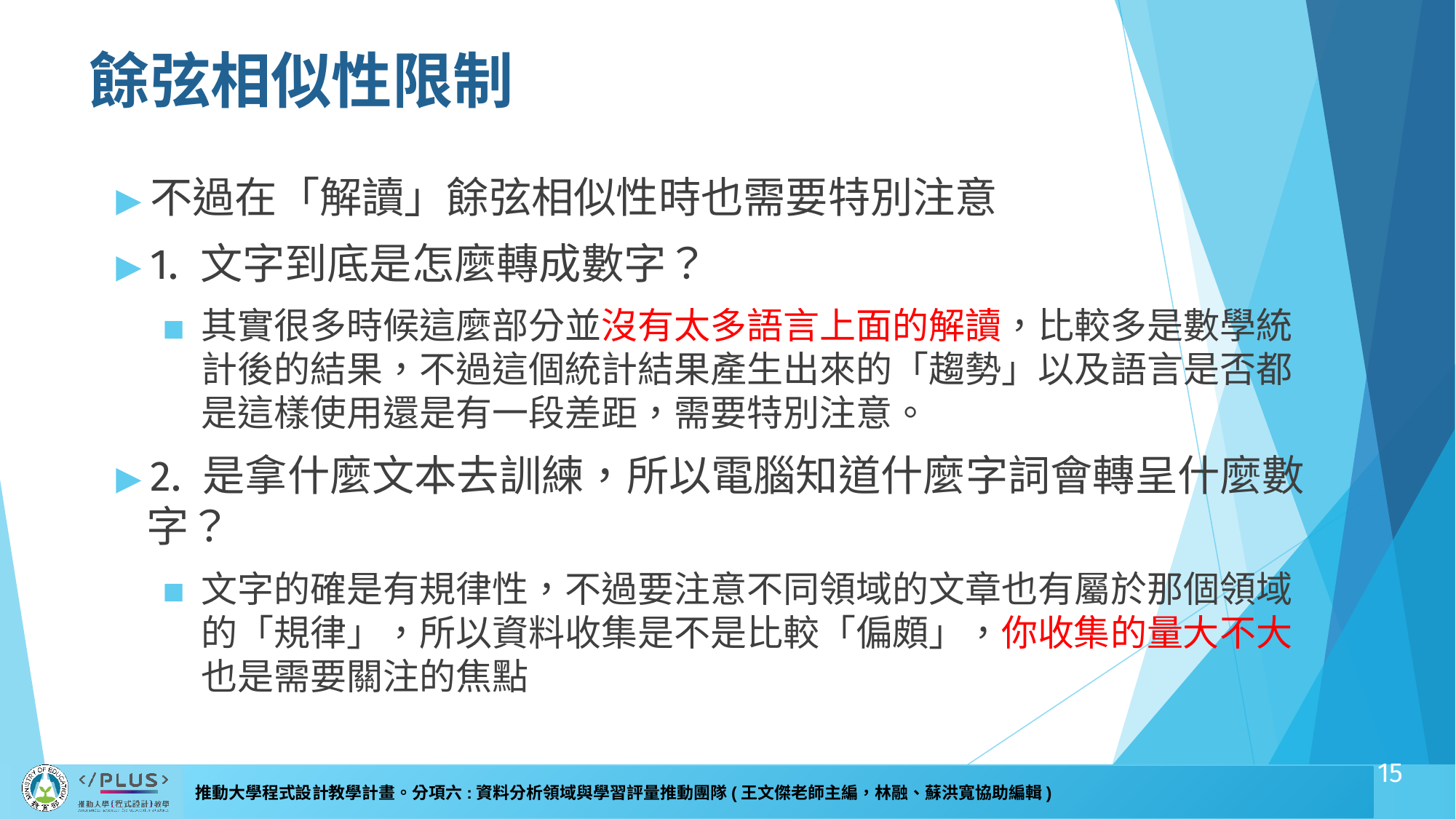

# 餘弦相似性限制
不過在「解讀」餘弦相似性時也需要特別注意
1. 文字到底是怎麼轉成數字？
其實很多時候這麼部分並沒有太多語言上面的解讀，比較多是數學統計後的結果，不過這個統計結果產生出來的「趨勢」以及語言是否都是這樣使用還是有一段差距，需要特別注意。
2. 是拿什麼文本去訓練，所以電腦知道什麼字詞會轉呈什麼數字？
文字的確是有規律性，不過要注意不同領域的文章也有屬於那個領域的「規律」，所以資料收集是不是比較「偏頗」，你收集的量大不大也是需要關注的焦點
15